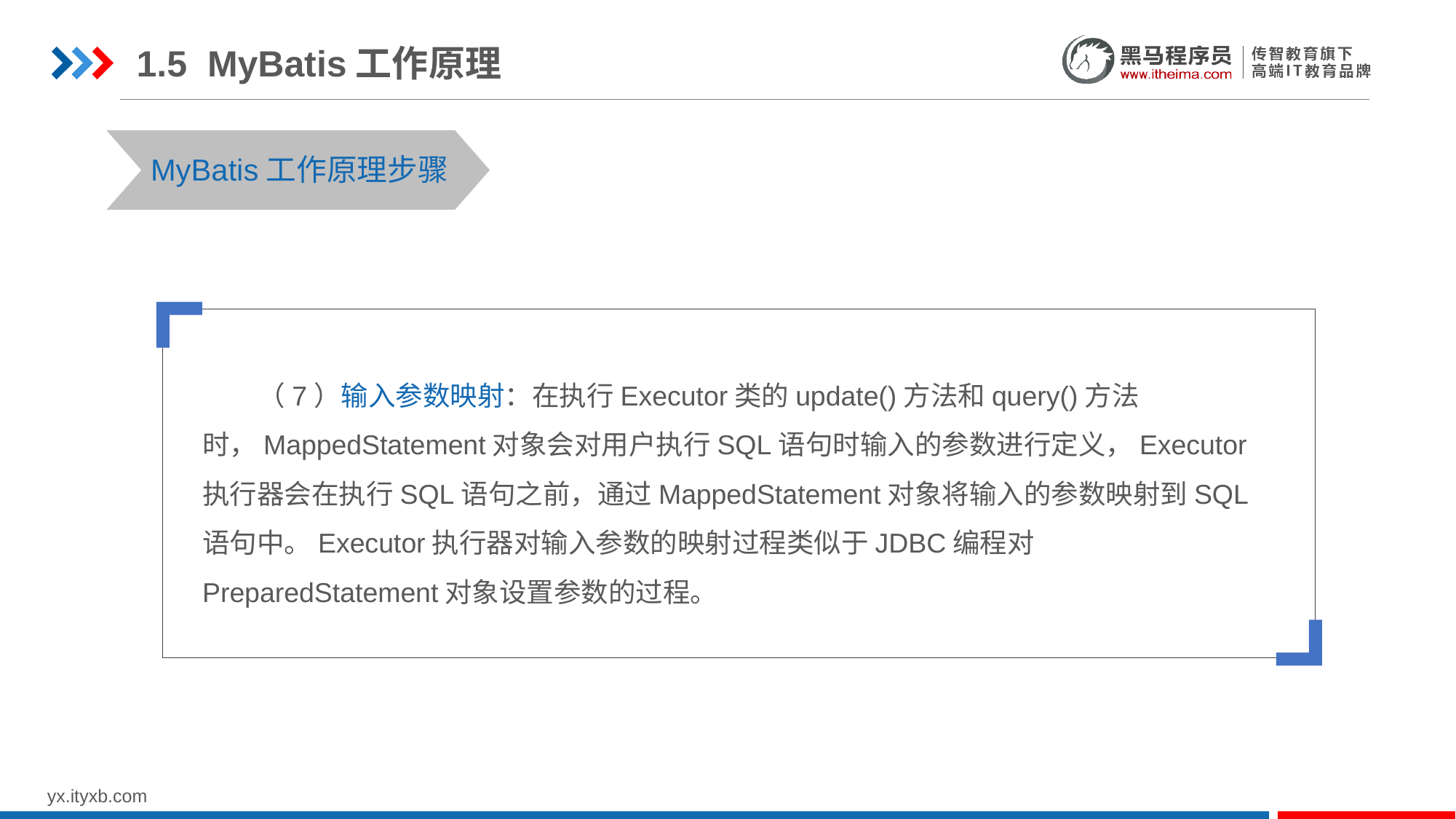

1.5  MyBatis工作原理

MyBatis工作原理步骤

        （7）输入参数映射：在执行Executor类的update()方法和query()方法时，MappedStatement对象会对用户执行SQL语句时输入的参数进行定义，Executor执行器会在执行SQL语句之前，通过MappedStatement对象将输入的参数映射到SQL语句中。Executor执行器对输入参数的映射过程类似于JDBC编程对PreparedStatement对象设置参数的过程。